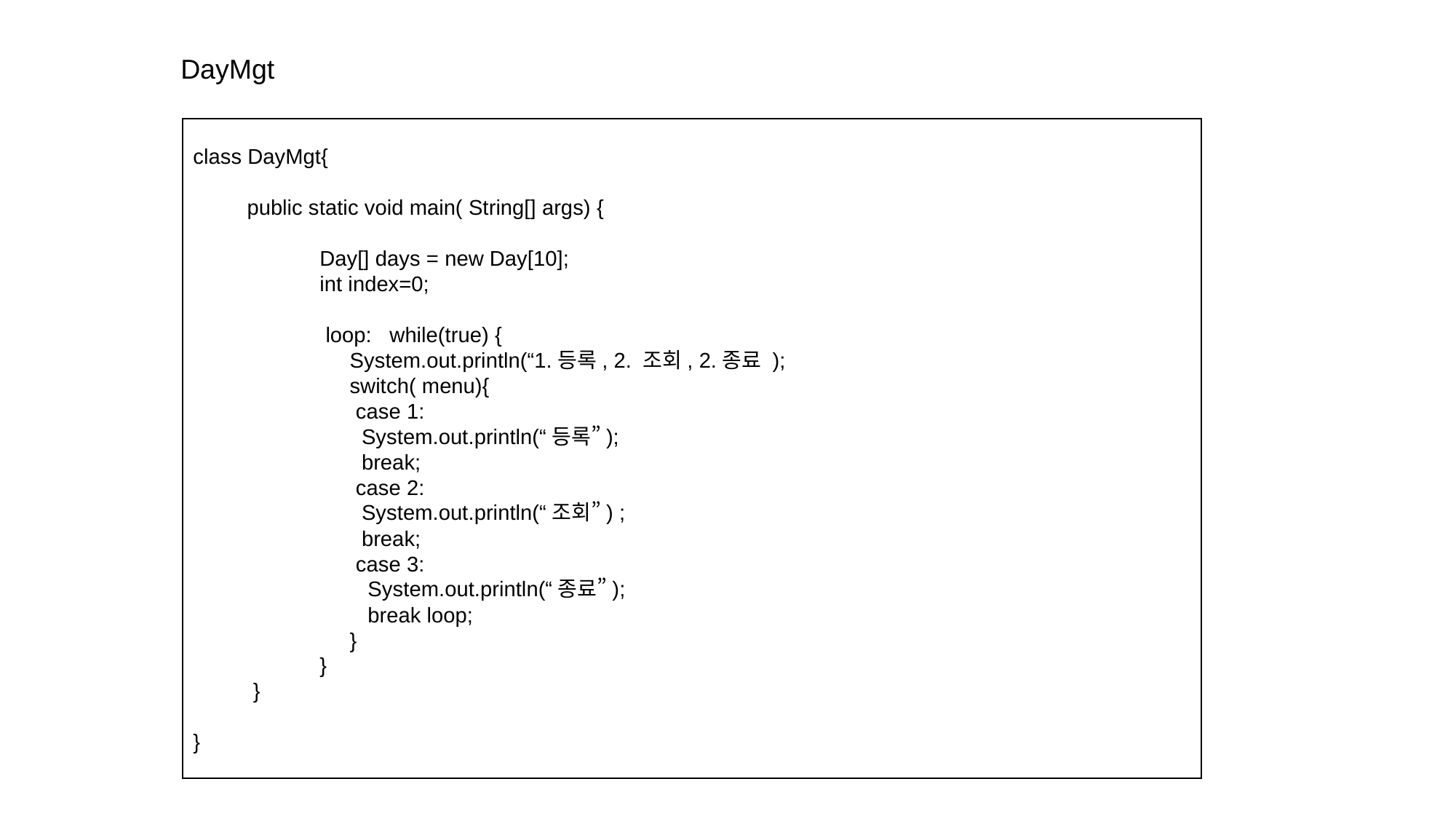

DayMgt
class DayMgt{

         public static void main( String[] args) {

            Day[] days = new Day[10];
            int index=0;

             loop:   while(true) {
                 System.out.println(“1.등록, 2. 조회, 2.종료 );
                 switch( menu){
                  case 1:
                   System.out.println(“등록”);
                   break;
                  case 2:
                   System.out.println(“조회”) ;
                   break;
                  case 3:
                    System.out.println(“종료”);
                    break loop;
                 }
            }
          }

}